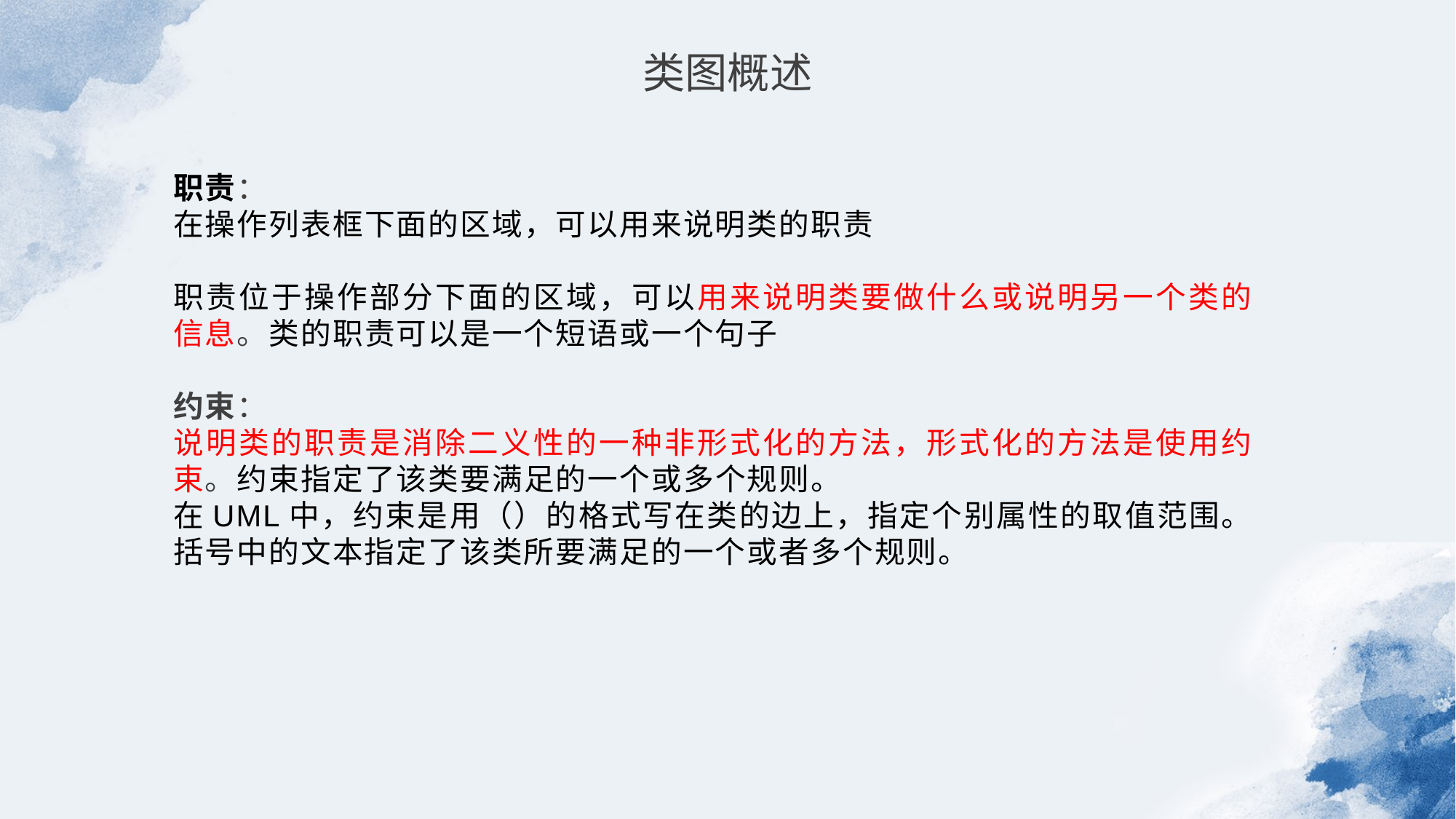

类图概述
职责：
在操作列表框下面的区域，可以用来说明类的职责

职责位于操作部分下面的区域，可以用来说明类要做什么或说明另一个类的信息。类的职责可以是一个短语或一个句子

约束：
说明类的职责是消除二义性的一种非形式化的方法，形式化的方法是使用约束。约束指定了该类要满足的一个或多个规则。
在UML中，约束是用（）的格式写在类的边上，指定个别属性的取值范围。括号中的文本指定了该类所要满足的一个或者多个规则。